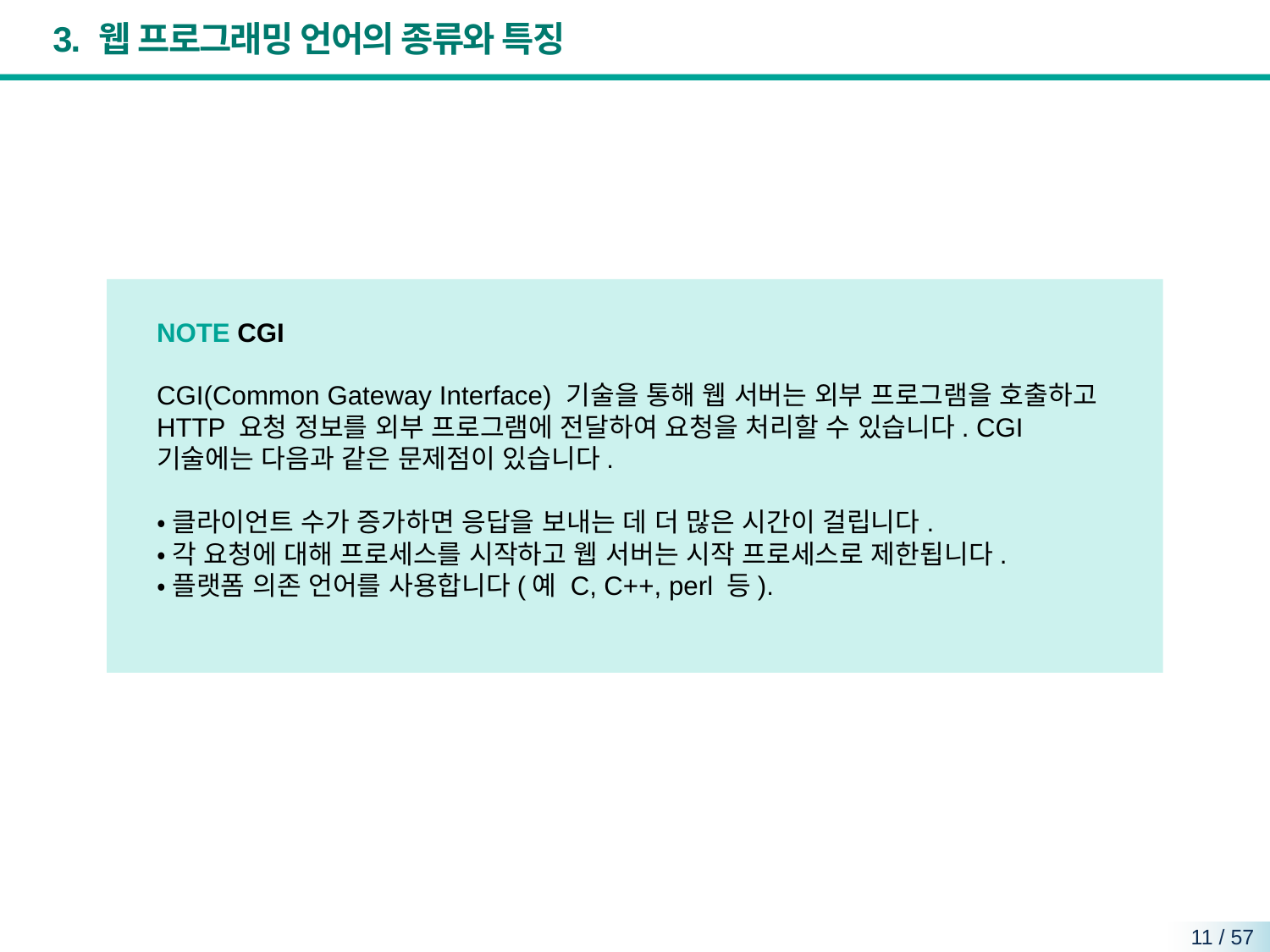

# 3. 웹 프로그래밍 언어의 종류와 특징

NOTE CGI

CGI(Common Gateway Interface) 기술을 통해 웹 서버는 외부 프로그램을 호출하고 HTTP 요청 정보를 외부 프로그램에 전달하여 요청을 처리할 수 있습니다. CGI 기술에는 다음과 같은 문제점이 있습니다.

•클라이언트 수가 증가하면 응답을 보내는 데 더 많은 시간이 걸립니다.
•각 요청에 대해 프로세스를 시작하고 웹 서버는 시작 프로세스로 제한됩니다.
•플랫폼 의존 언어를 사용합니다(예 C, C++, perl 등).